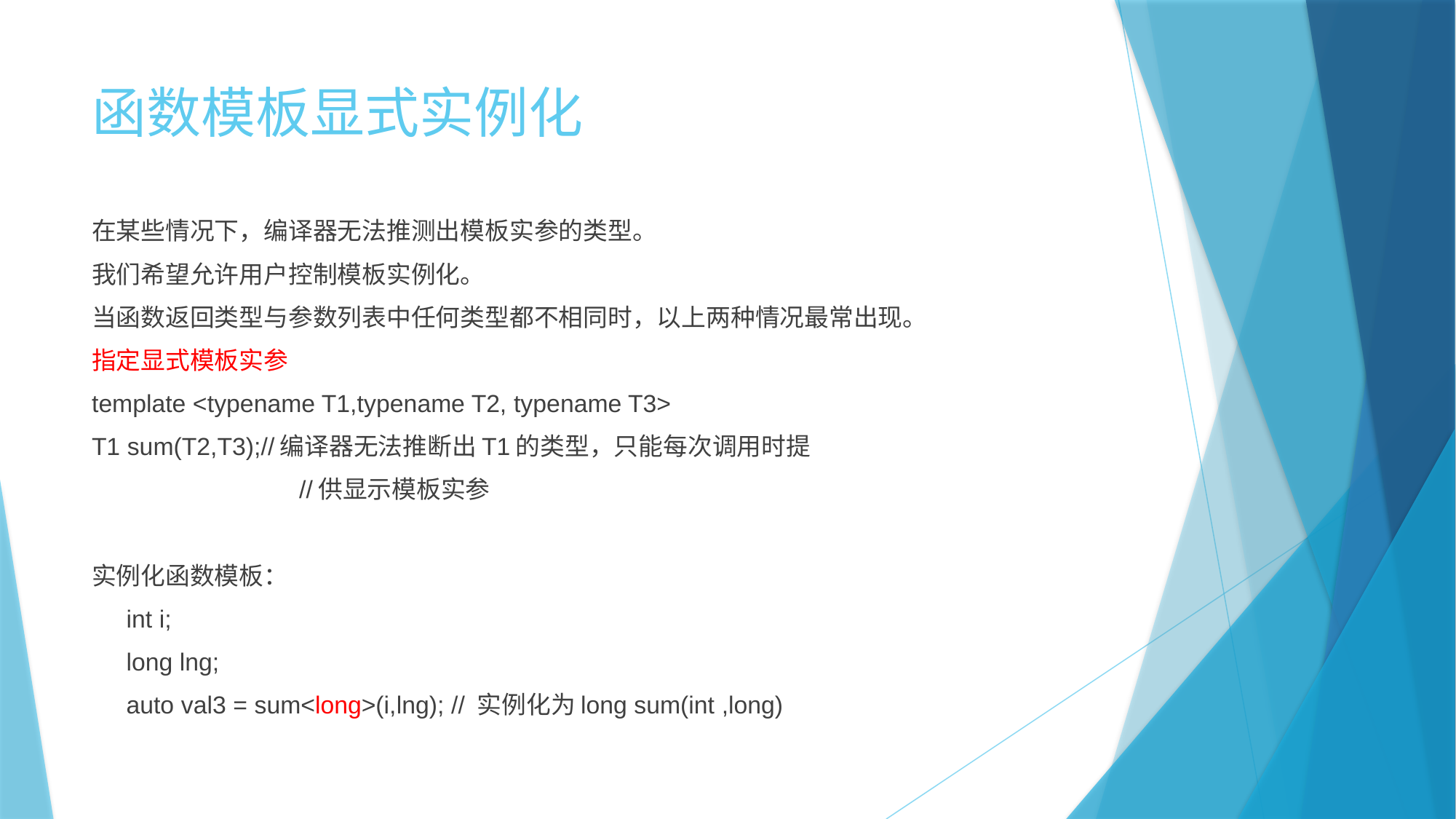

# 函数模板显式实例化
在某些情况下，编译器无法推测出模板实参的类型。
我们希望允许用户控制模板实例化。
当函数返回类型与参数列表中任何类型都不相同时，以上两种情况最常出现。
指定显式模板实参
template <typename T1,typename T2, typename T3>
T1 sum(T2,T3);//编译器无法推断出T1的类型，只能每次调用时提
                              //供显示模板实参

实例化函数模板：
     int i;
     long lng;
     auto val3 = sum<long>(i,lng); // 实例化为long sum(int ,long)